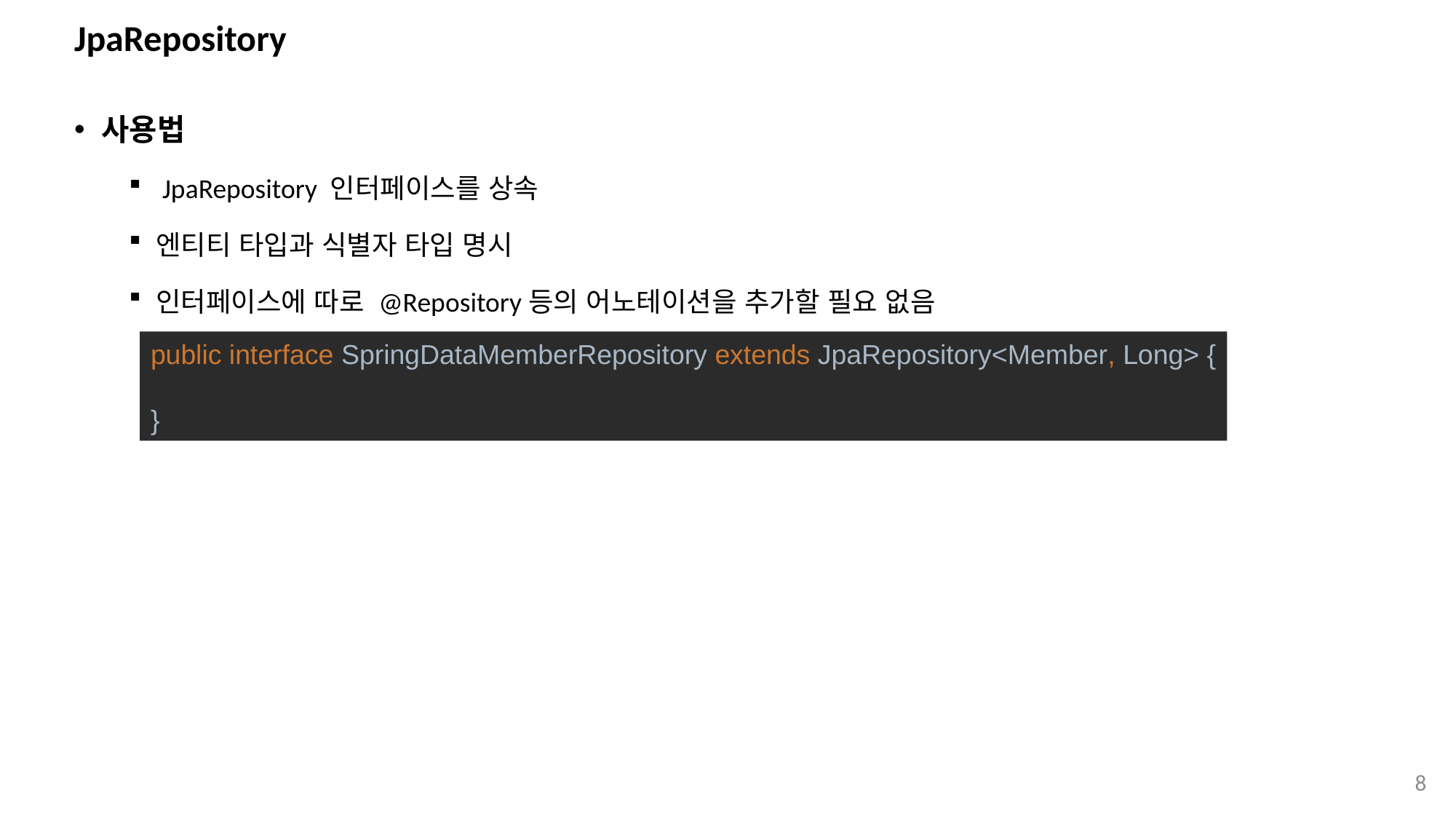

# JpaRepository
사용법
 JpaRepository 인터페이스를 상속
엔티티 타입과 식별자 타입 명시
인터페이스에 따로 @Repository등의 어노테이션을 추가할 필요 없음

public interface SpringDataMemberRepository extends JpaRepository<Member, Long> {
}
8